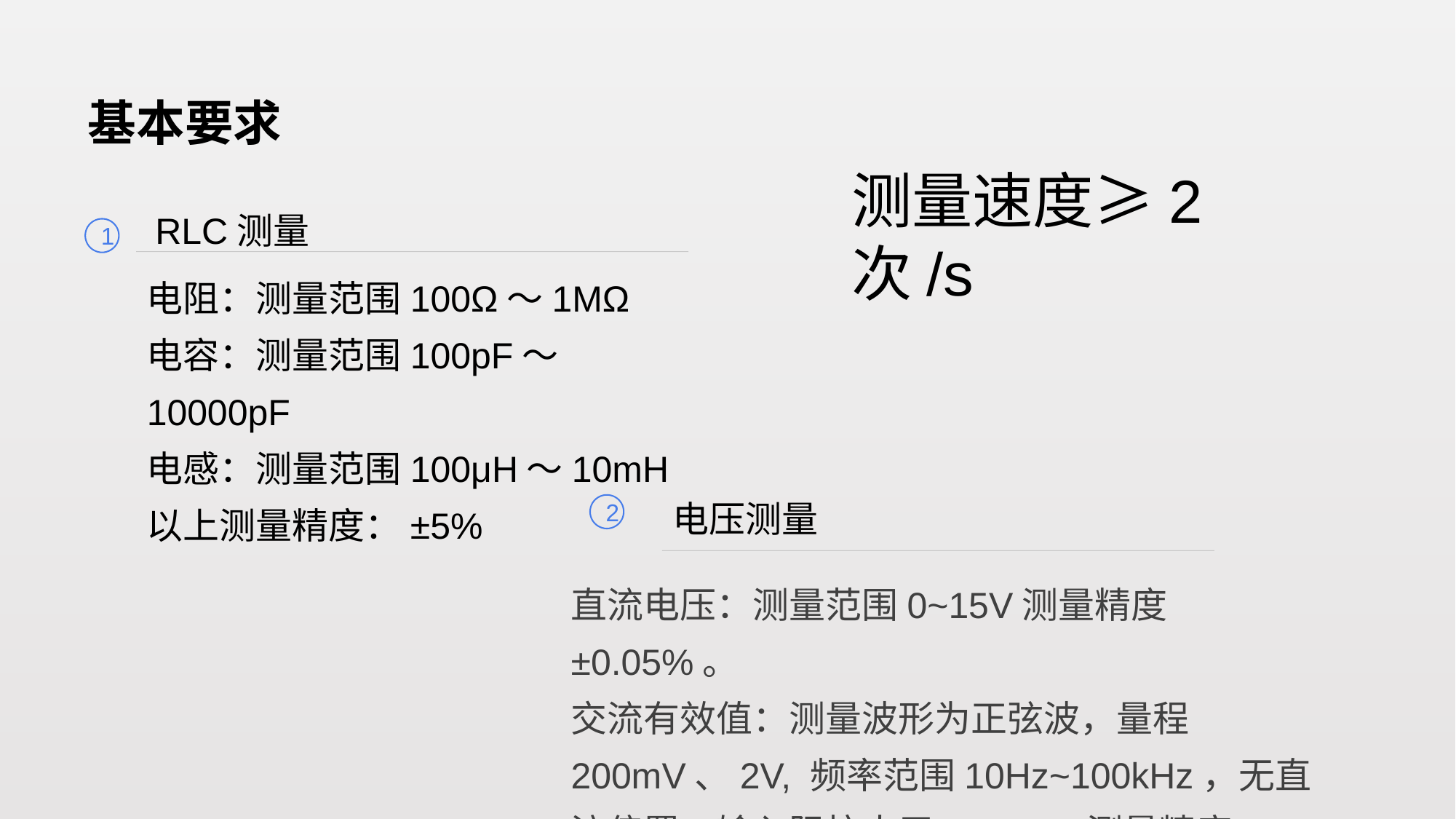

基本要求
测量速度≥2次/s
RLC测量
1
电阻：测量范围100Ω～1MΩ
电容：测量范围100pF～10000pF
电感：测量范围100μH～10mH
以上测量精度：±5%
电压测量
2
直流电压：测量范围0~15V测量精度±0.05%。
交流有效值：测量波形为正弦波，量程200mV、2V, 频率范围10Hz~100kHz，无直流偏置，输入阻抗大于10MΩ，测量精度±0.8%。